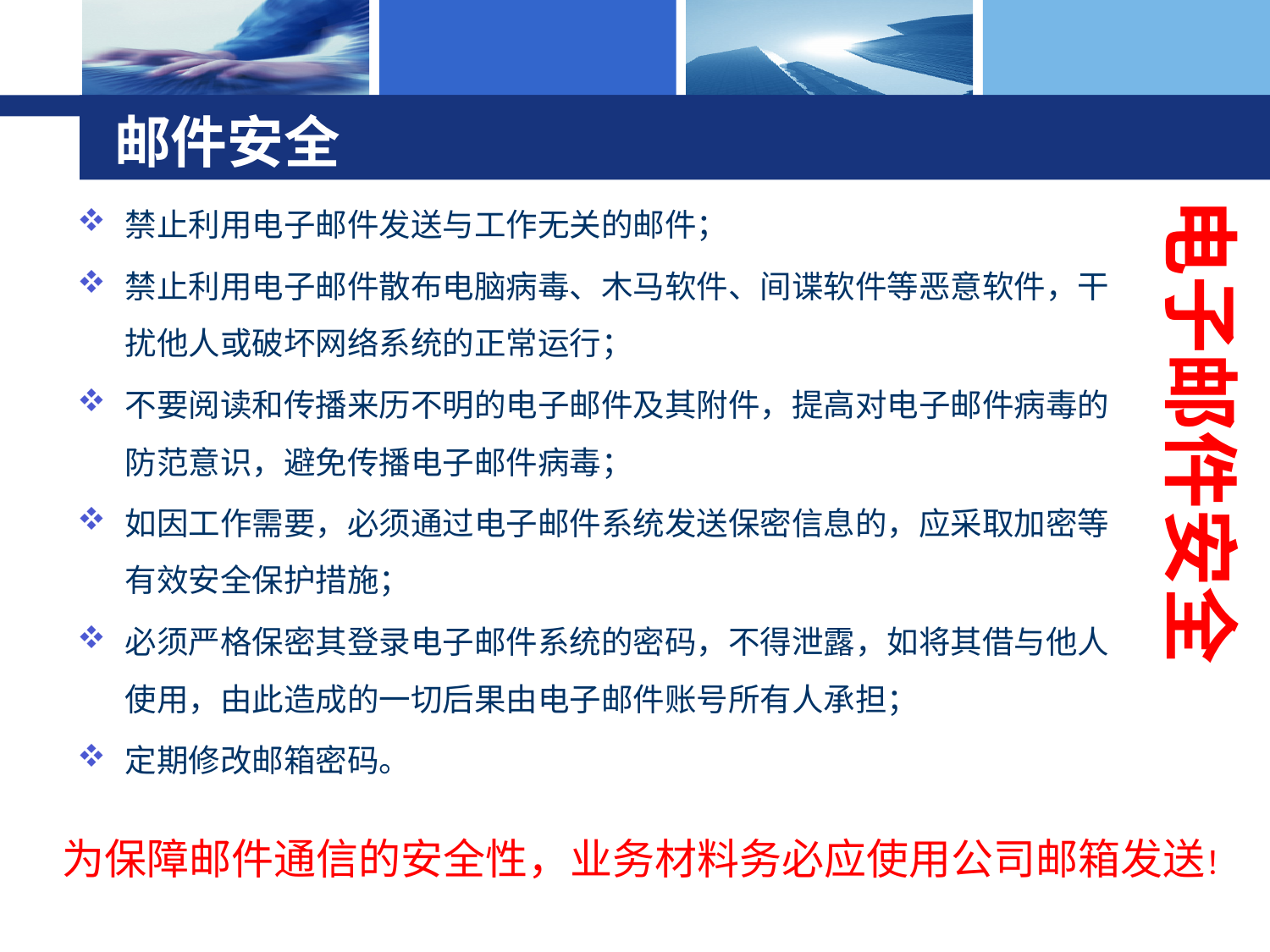

# 邮件安全
禁止利用电子邮件发送与工作无关的邮件；
禁止利用电子邮件散布电脑病毒、木马软件、间谍软件等恶意软件，干扰他人或破坏网络系统的正常运行；
不要阅读和传播来历不明的电子邮件及其附件，提高对电子邮件病毒的防范意识，避免传播电子邮件病毒；
如因工作需要，必须通过电子邮件系统发送保密信息的，应采取加密等有效安全保护措施；
必须严格保密其登录电子邮件系统的密码，不得泄露，如将其借与他人使用，由此造成的一切后果由电子邮件账号所有人承担；
定期修改邮箱密码。
电子邮件安全
为保障邮件通信的安全性，业务材料务必应使用公司邮箱发送！